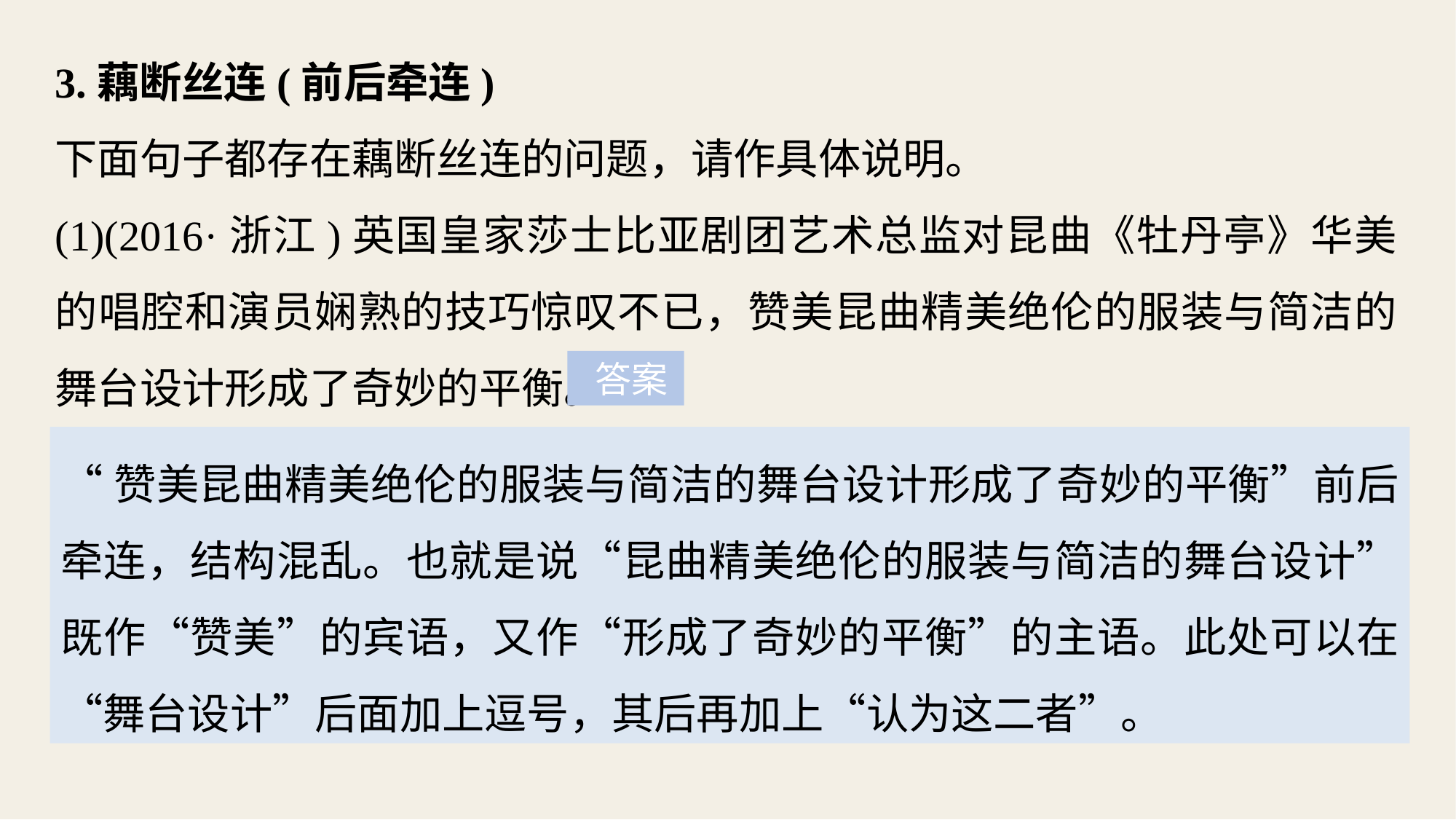

3.藕断丝连(前后牵连)
下面句子都存在藕断丝连的问题，请作具体说明。
(1)(2016·浙江)英国皇家莎士比亚剧团艺术总监对昆曲《牡丹亭》华美的唱腔和演员娴熟的技巧惊叹不已，赞美昆曲精美绝伦的服装与简洁的舞台设计形成了奇妙的平衡。
 答案
“赞美昆曲精美绝伦的服装与简洁的舞台设计形成了奇妙的平衡”前后牵连，结构混乱。也就是说“昆曲精美绝伦的服装与简洁的舞台设计”既作“赞美”的宾语，又作“形成了奇妙的平衡”的主语。此处可以在“舞台设计”后面加上逗号，其后再加上“认为这二者”。